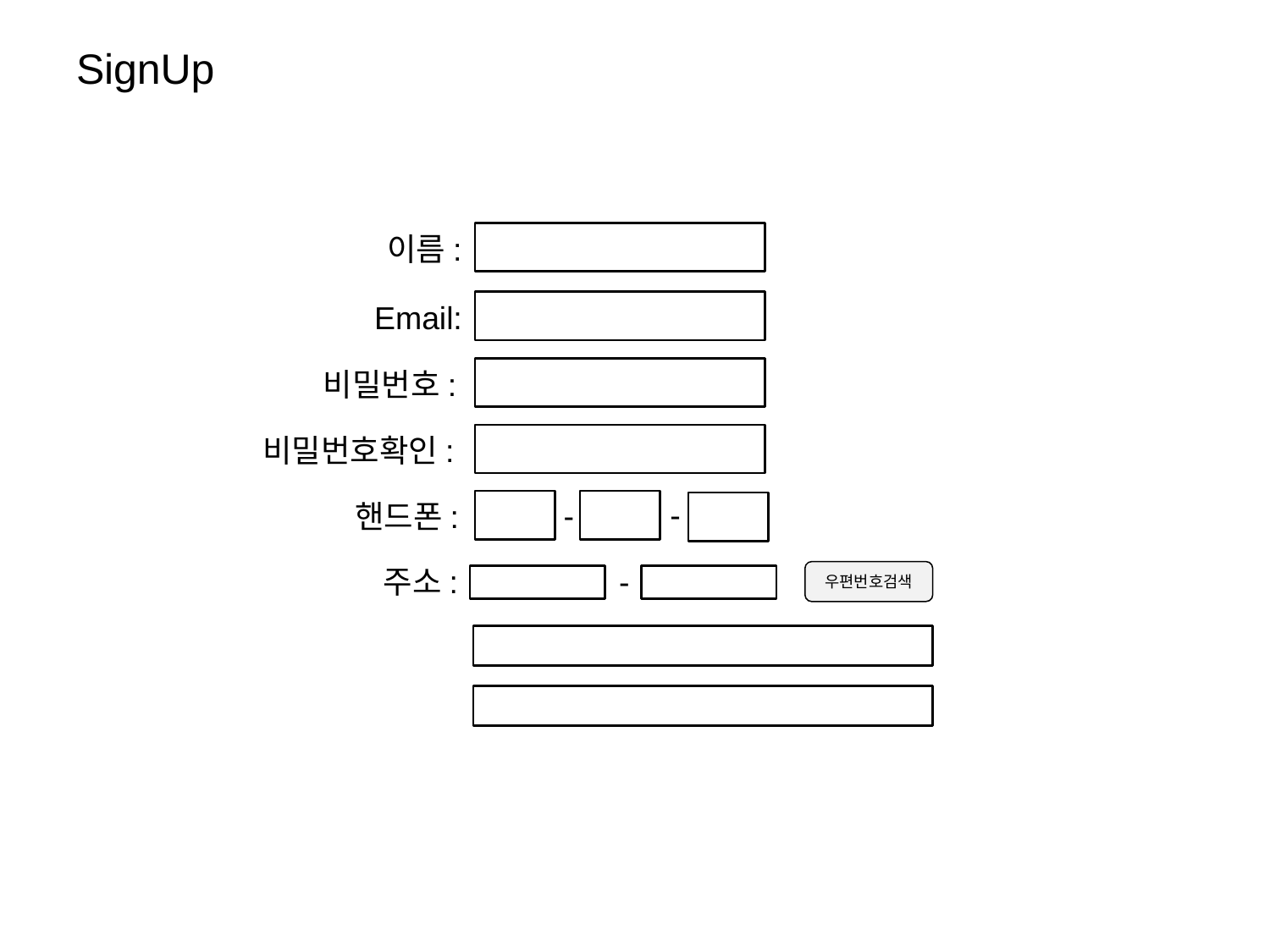

# SignUp
이름:

Email:

비밀번호:

비밀번호확인:

-
-
핸드폰:

주소:
-
우편번호검색